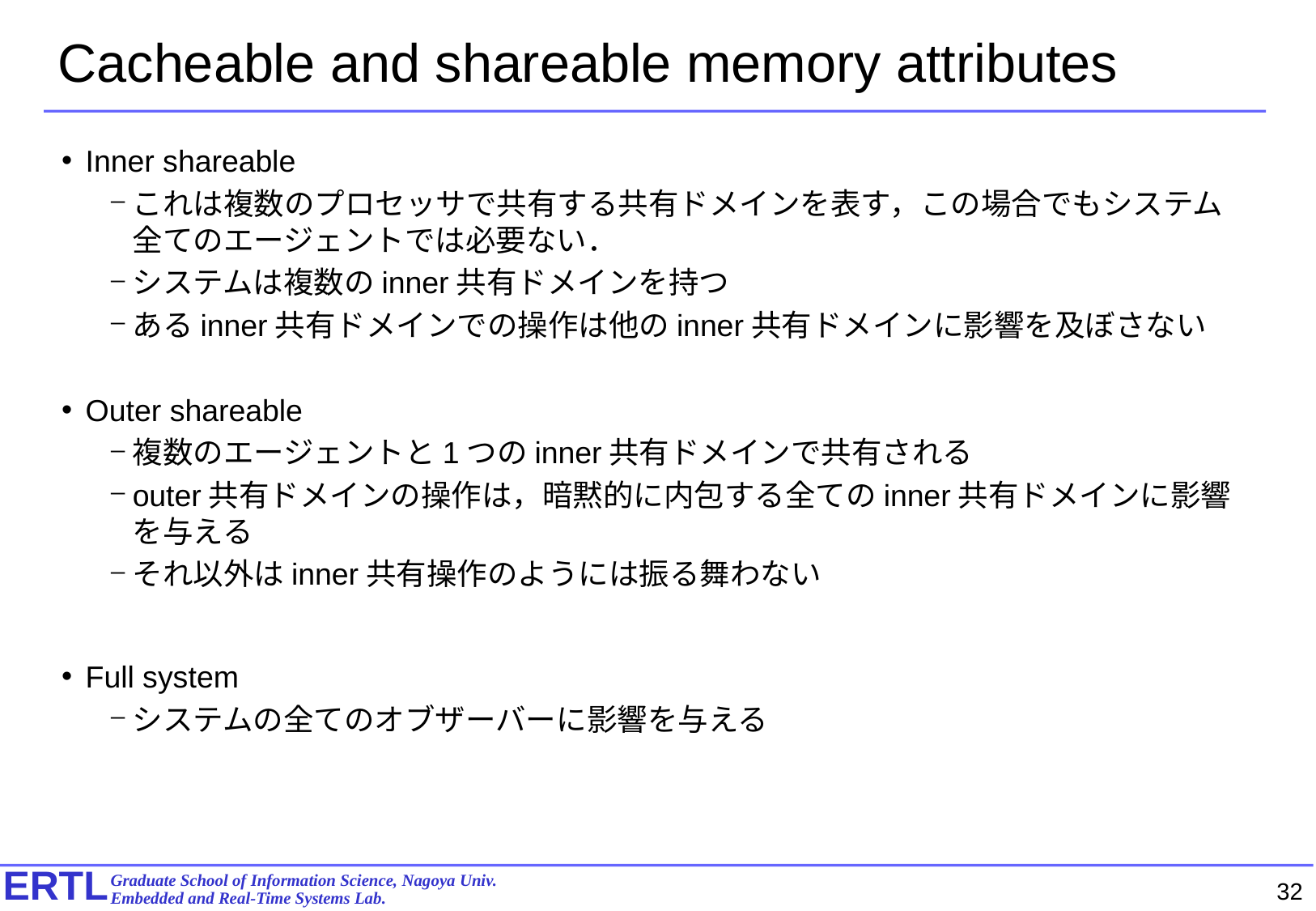

# Cacheable and shareable memory attributes
Inner shareable
これは複数のプロセッサで共有する共有ドメインを表す，この場合でもシステム全てのエージェントでは必要ない．
システムは複数のinner共有ドメインを持つ
あるinner共有ドメインでの操作は他のinner共有ドメインに影響を及ぼさない

Outer shareable
複数のエージェントと1つのinner共有ドメインで共有される
outer共有ドメインの操作は，暗黙的に内包する全てのinner共有ドメインに影響を与える
それ以外はinner共有操作のようには振る舞わない

Full system
システムの全てのオブザーバーに影響を与える
32